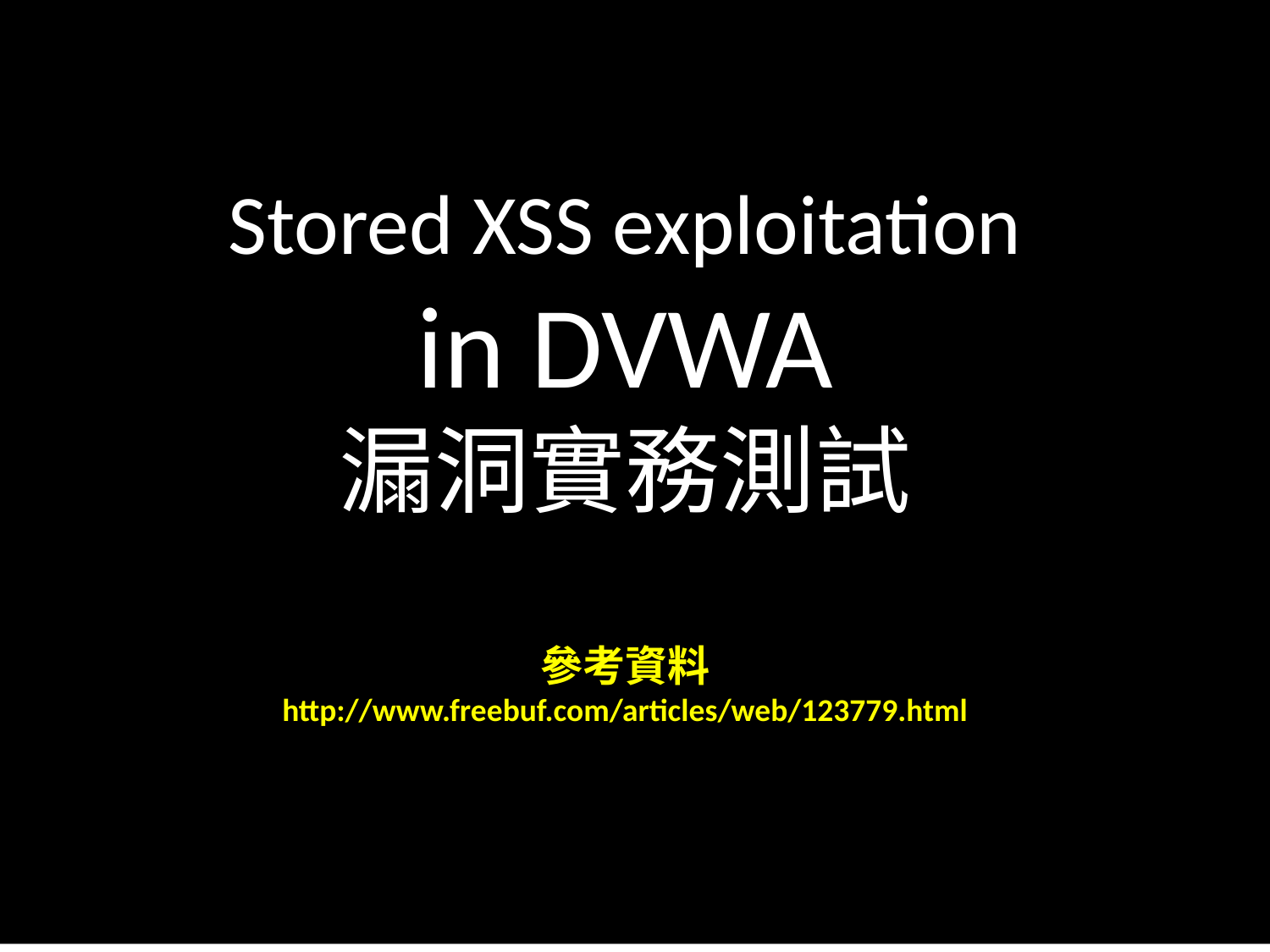

Stored XSS exploitation
in DVWA
漏洞實務測試

參考資料
http://www.freebuf.com/articles/web/123779.html

#